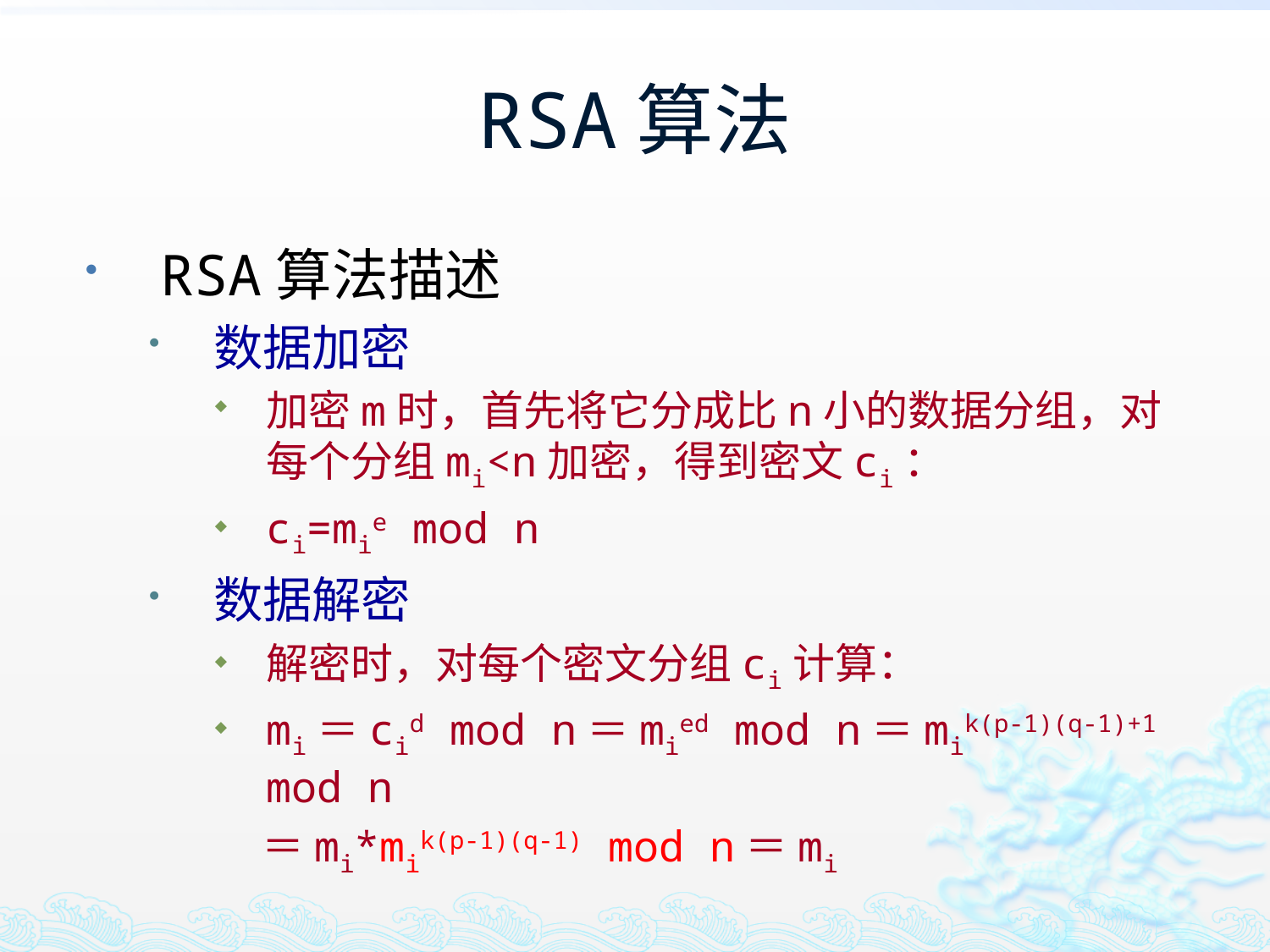

# RSA算法
RSA算法描述
数据加密
加密m时，首先将它分成比n小的数据分组，对每个分组mi<n加密，得到密文ci：
ci=mie mod n
数据解密
解密时，对每个密文分组ci计算：
mi＝cid mod n＝mied mod n＝mik(p-1)(q-1)+1 mod n
    ＝mi*mik(p-1)(q-1) mod n＝mi